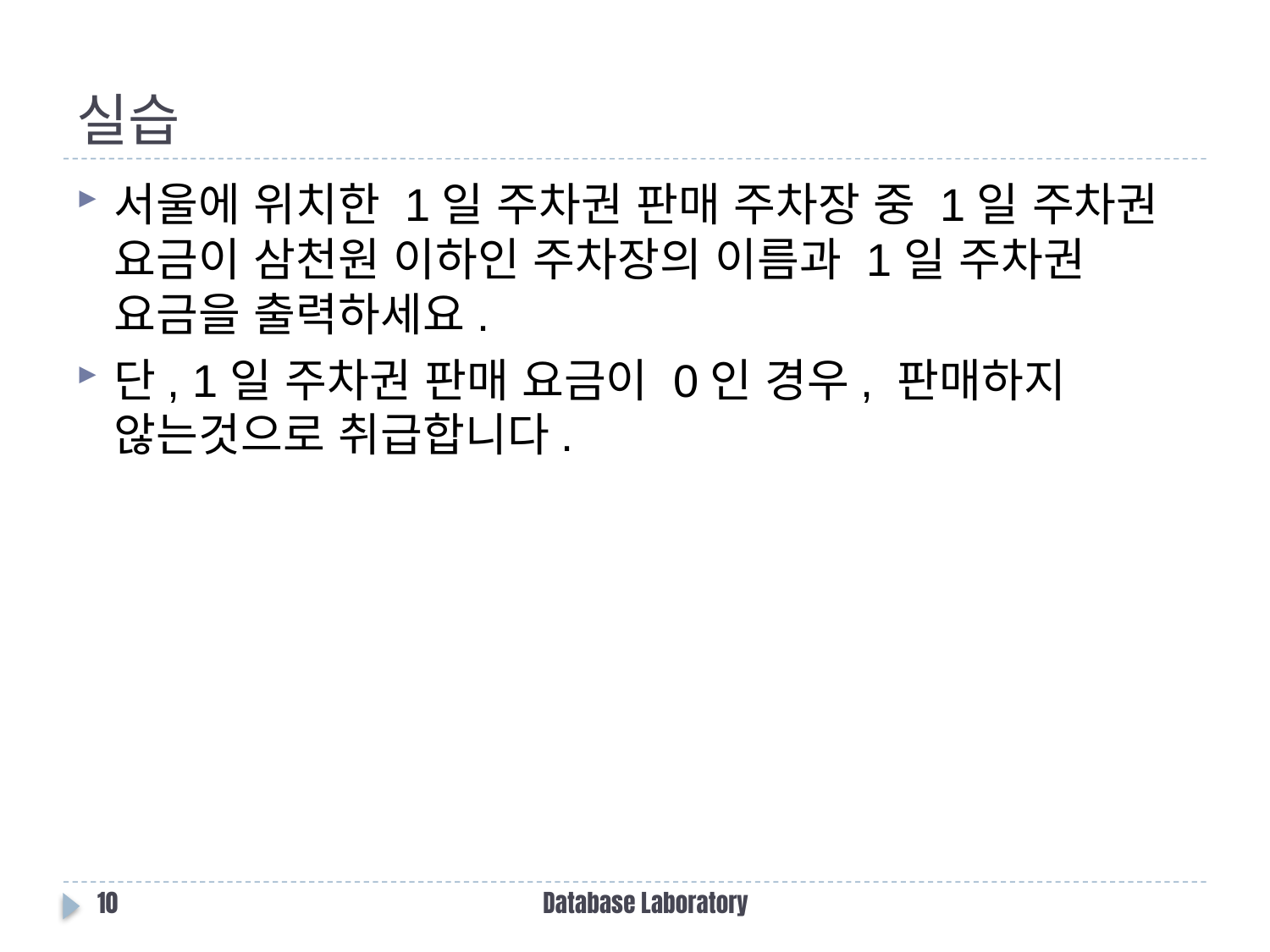

# 실습
서울에 위치한 1일 주차권 판매 주차장 중 1일 주차권 요금이 삼천원 이하인 주차장의 이름과 1일 주차권 요금을 출력하세요.
단, 1일 주차권 판매 요금이 0인 경우, 판매하지 않는것으로 취급합니다.
10
Database Laboratory